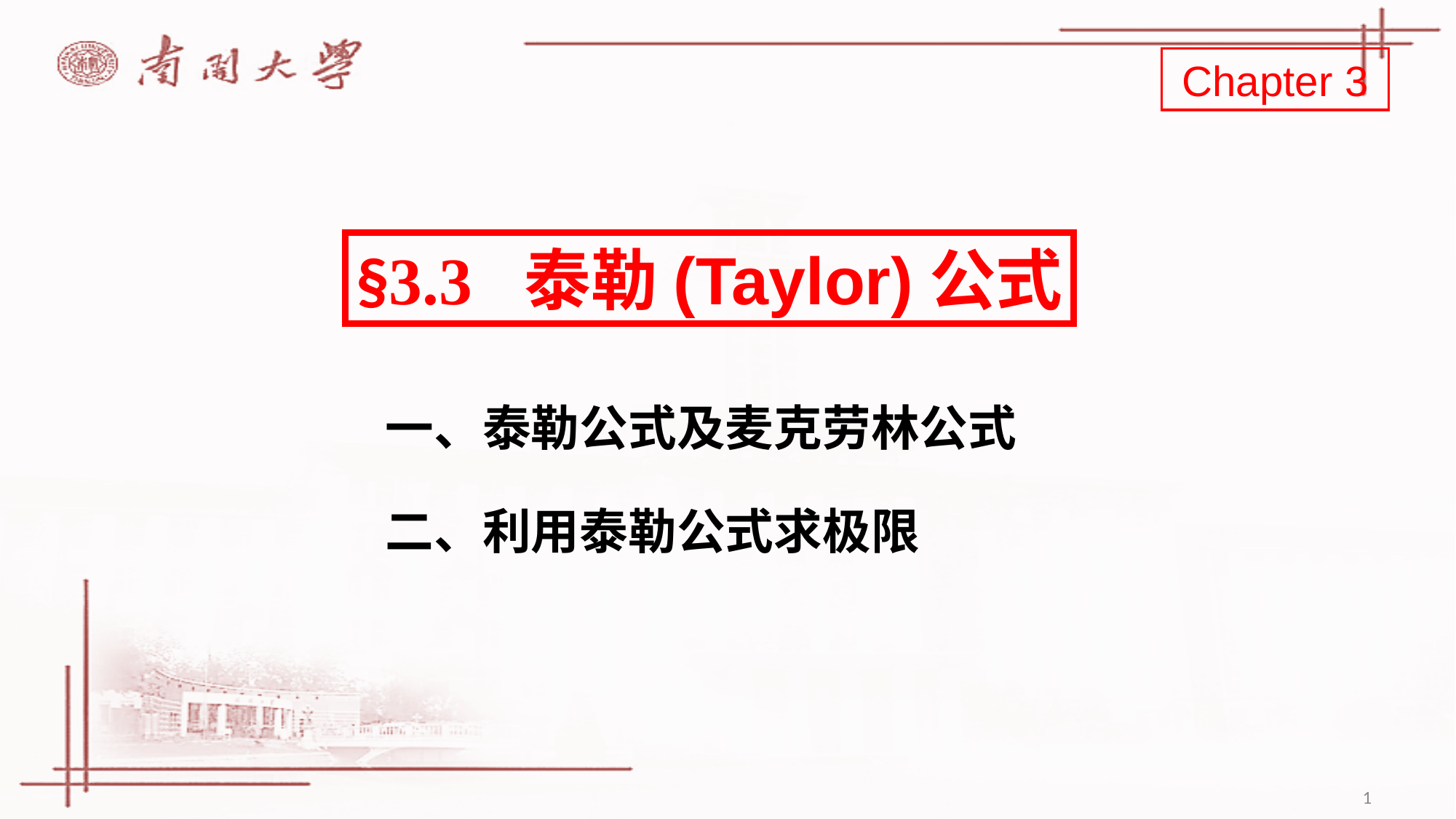

Chapter 3
§3.3  泰勒(Taylor)公式
一、泰勒公式及麦克劳林公式
二、利用泰勒公式求极限
1